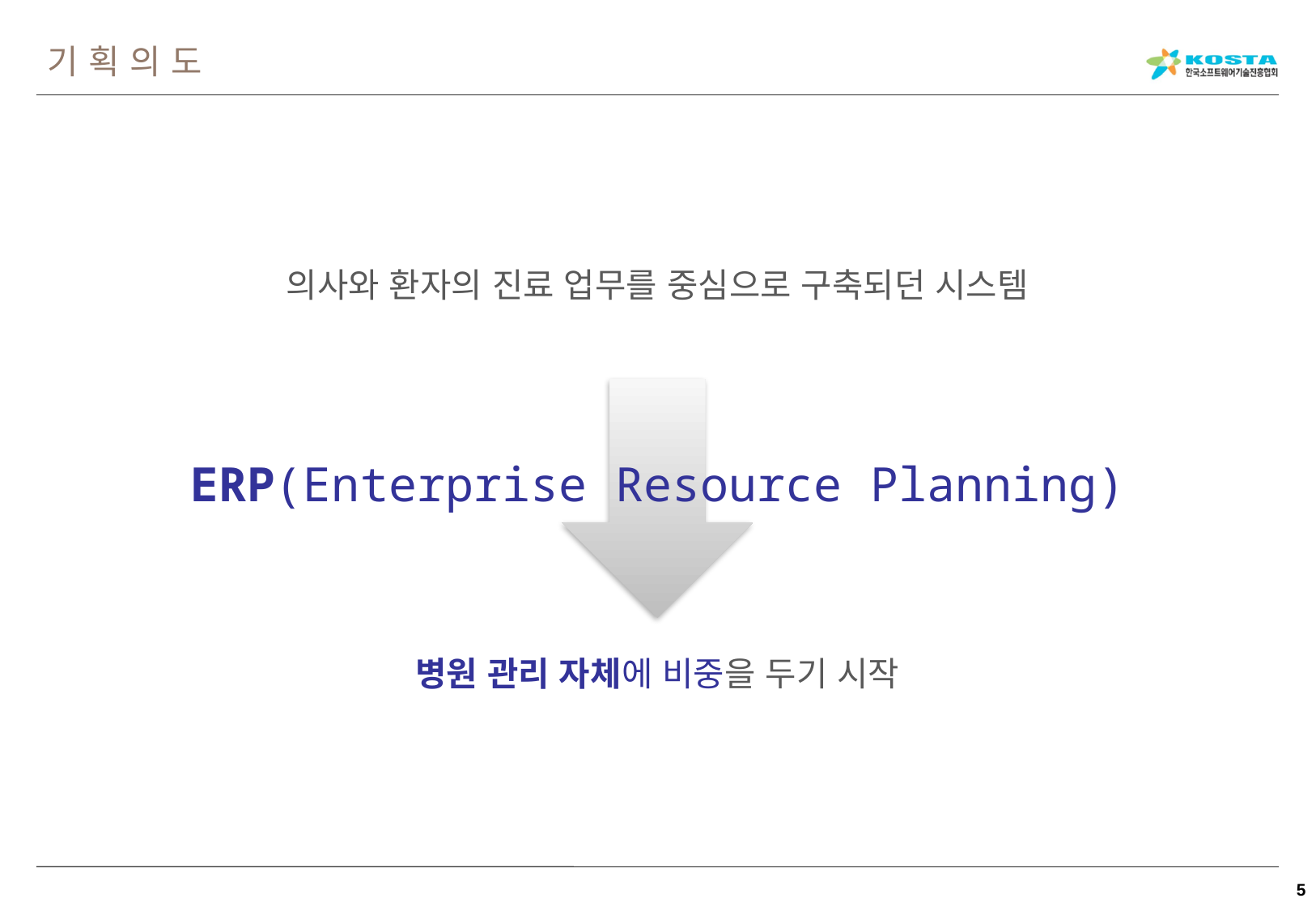

기획의도
의사와 환자의 진료 업무를 중심으로 구축되던 시스템

ERP(Enterprise Resource Planning)

병원 관리 자체에 비중을 두기 시작